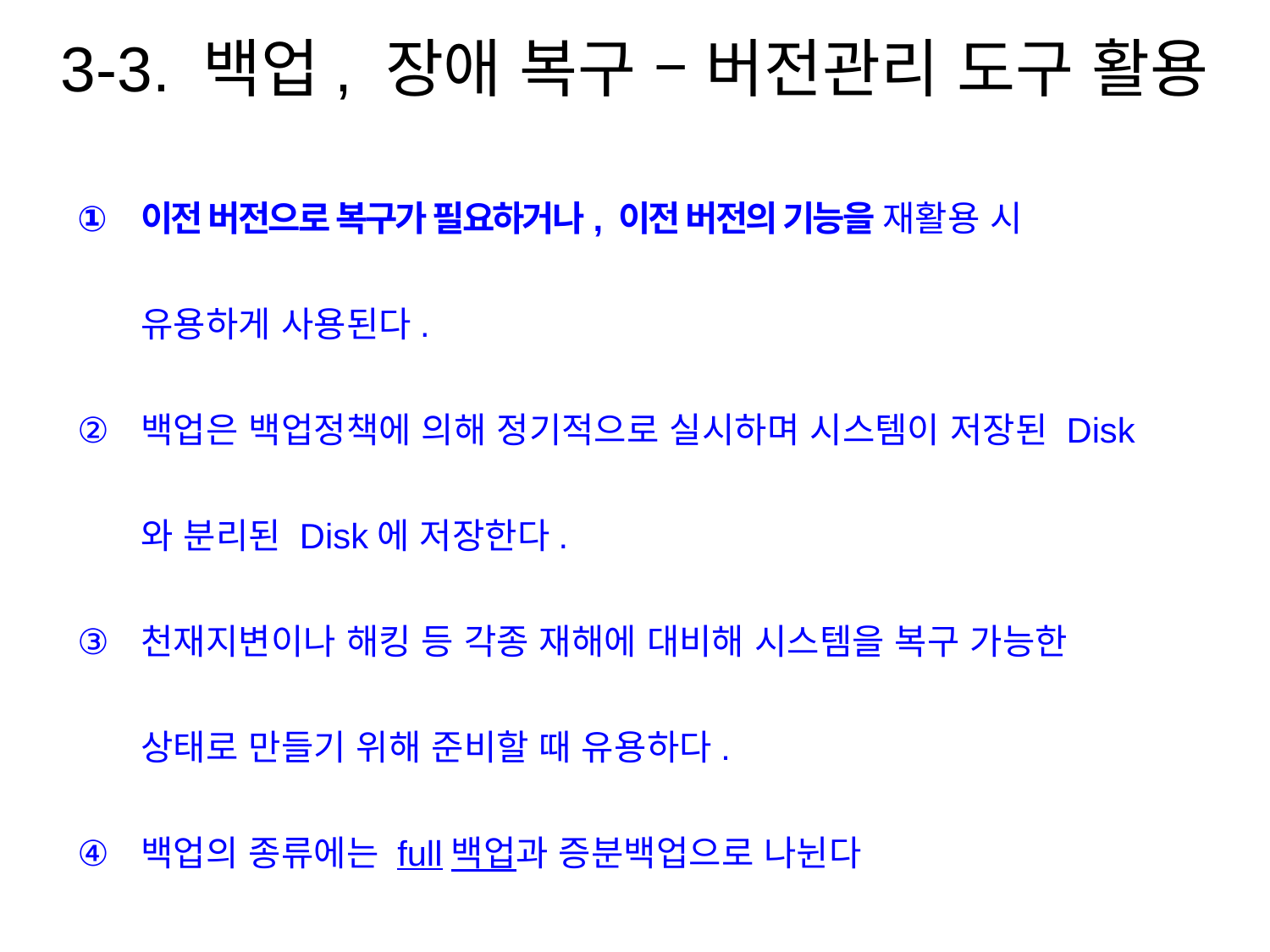

# 3-3. 백업, 장애 복구 – 버전관리 도구 활용
이전 버전으로 복구가 필요하거나, 이전 버전의 기능을 재활용 시 유용하게 사용된다.
백업은 백업정책에 의해 정기적으로 실시하며 시스템이 저장된 Disk와 분리된 Disk에 저장한다.
천재지변이나 해킹 등 각종 재해에 대비해 시스템을 복구 가능한 상태로 만들기 위해 준비할 때 유용하다.
백업의 종류에는 full백업과 증분백업으로 나뉜다